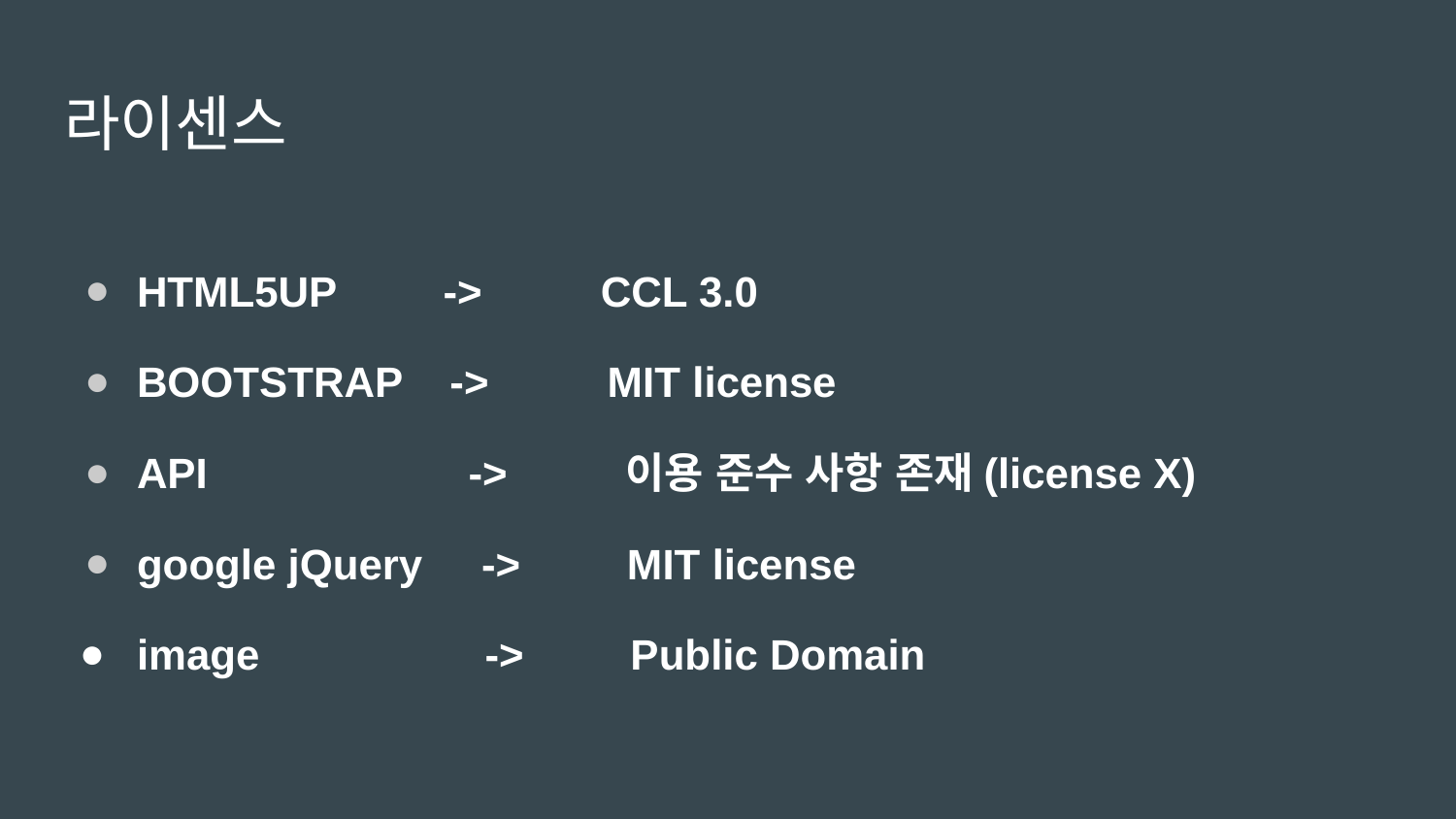

# 라이센스
HTML5UP         ->          CCL 3.0
BOOTSTRAP    ->          MIT license
API                      ->         이용 준수 사항 존재(license X)
google jQuery     ->         MIT license
image                   ->         Public Domain